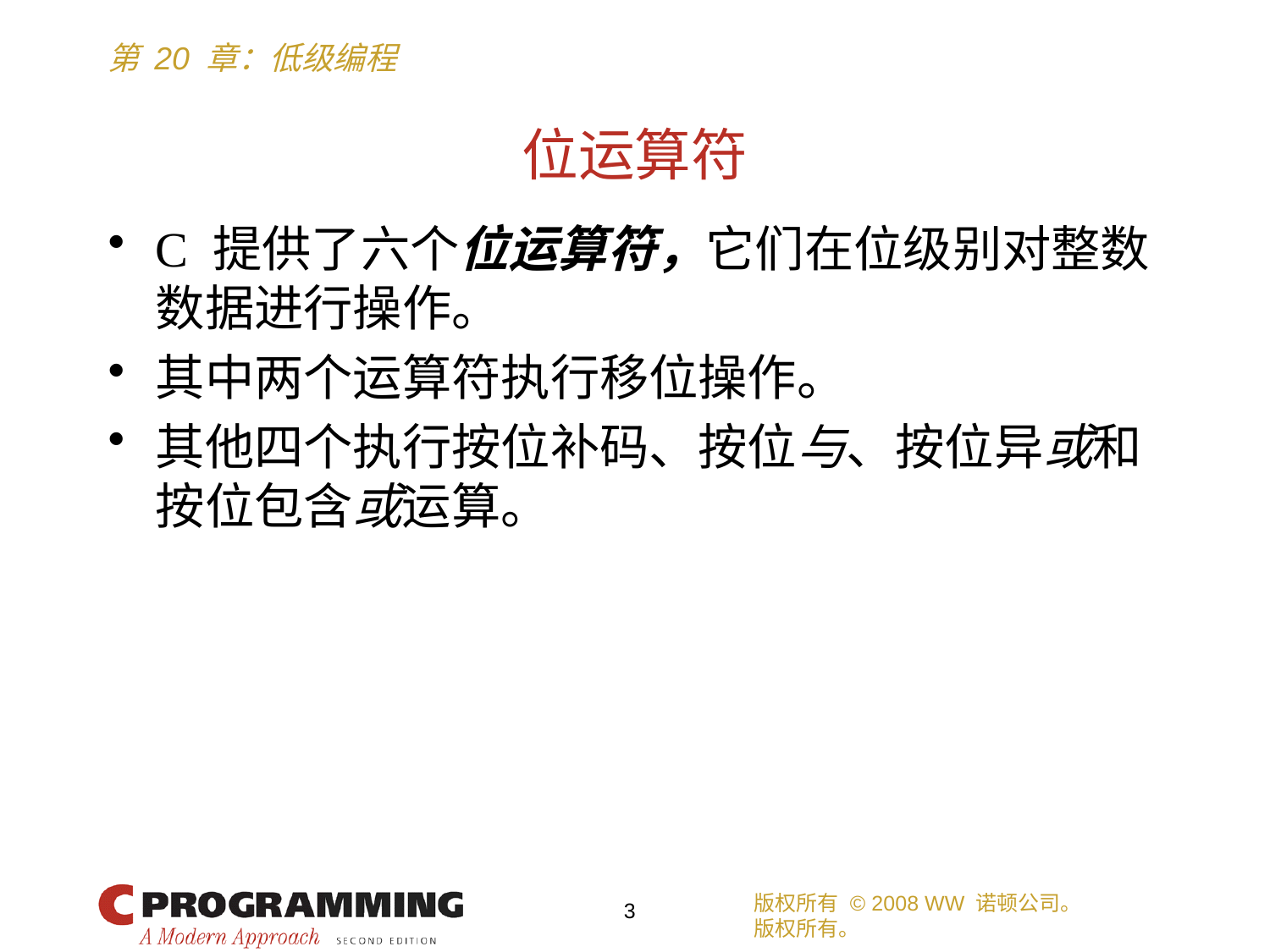

# 位运算符
C 提供了六个位运算符，它们在位级别对整数数据进行操作。
其中两个运算符执行移位操作。
其他四个执行按位补码、按位与、按位异或和按位包含或运算。

版权所有 © 2008 WW 诺顿公司。
版权所有。
3